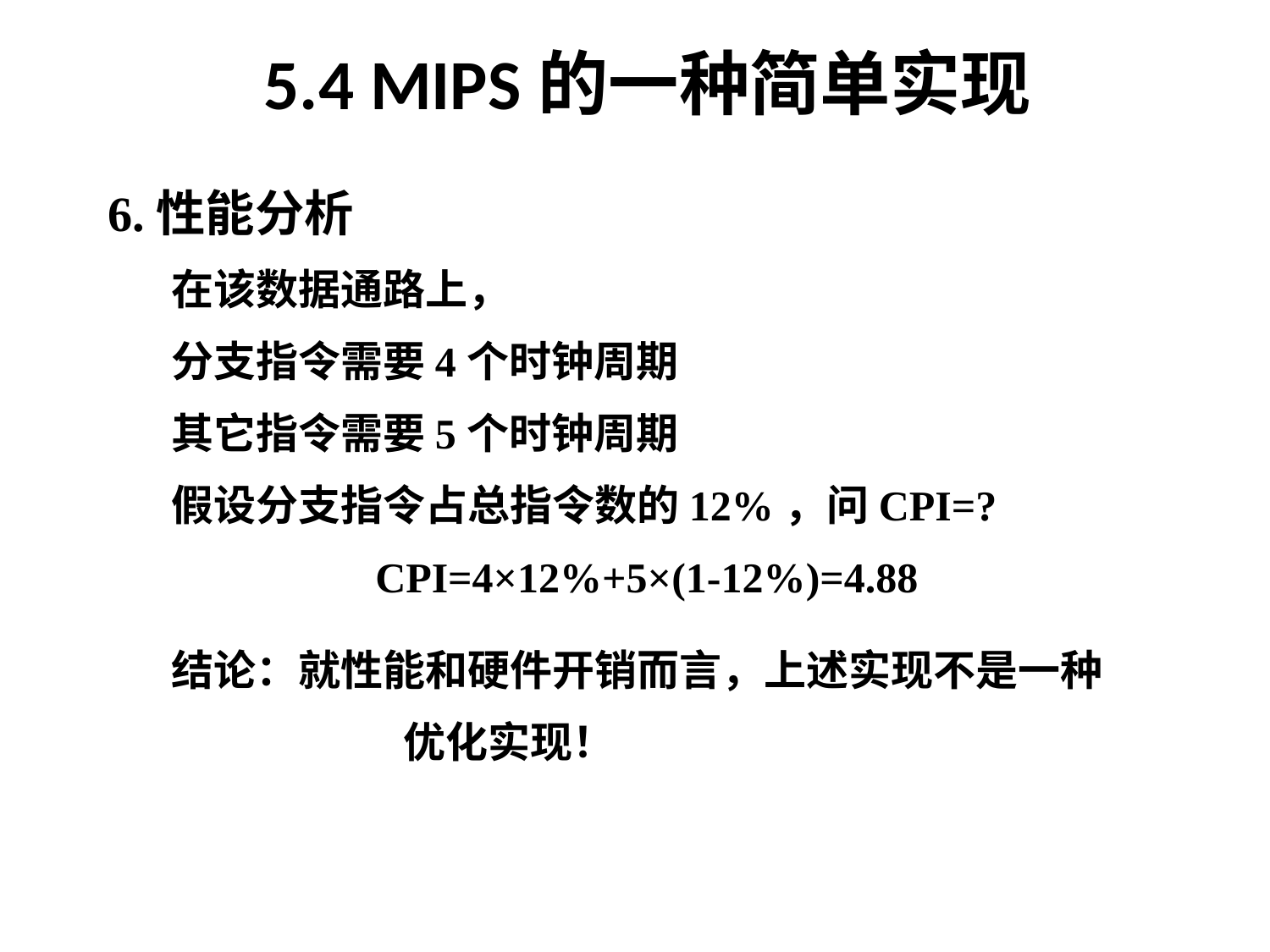

5.4 MIPS的一种简单实现
6.性能分析
在该数据通路上，
分支指令需要4个时钟周期
其它指令需要5个时钟周期
假设分支指令占总指令数的12%，问CPI=?
CPI=4×12%+5×(1-12%)=4.88
结论：就性能和硬件开销而言，上述实现不是一种
		     优化实现！